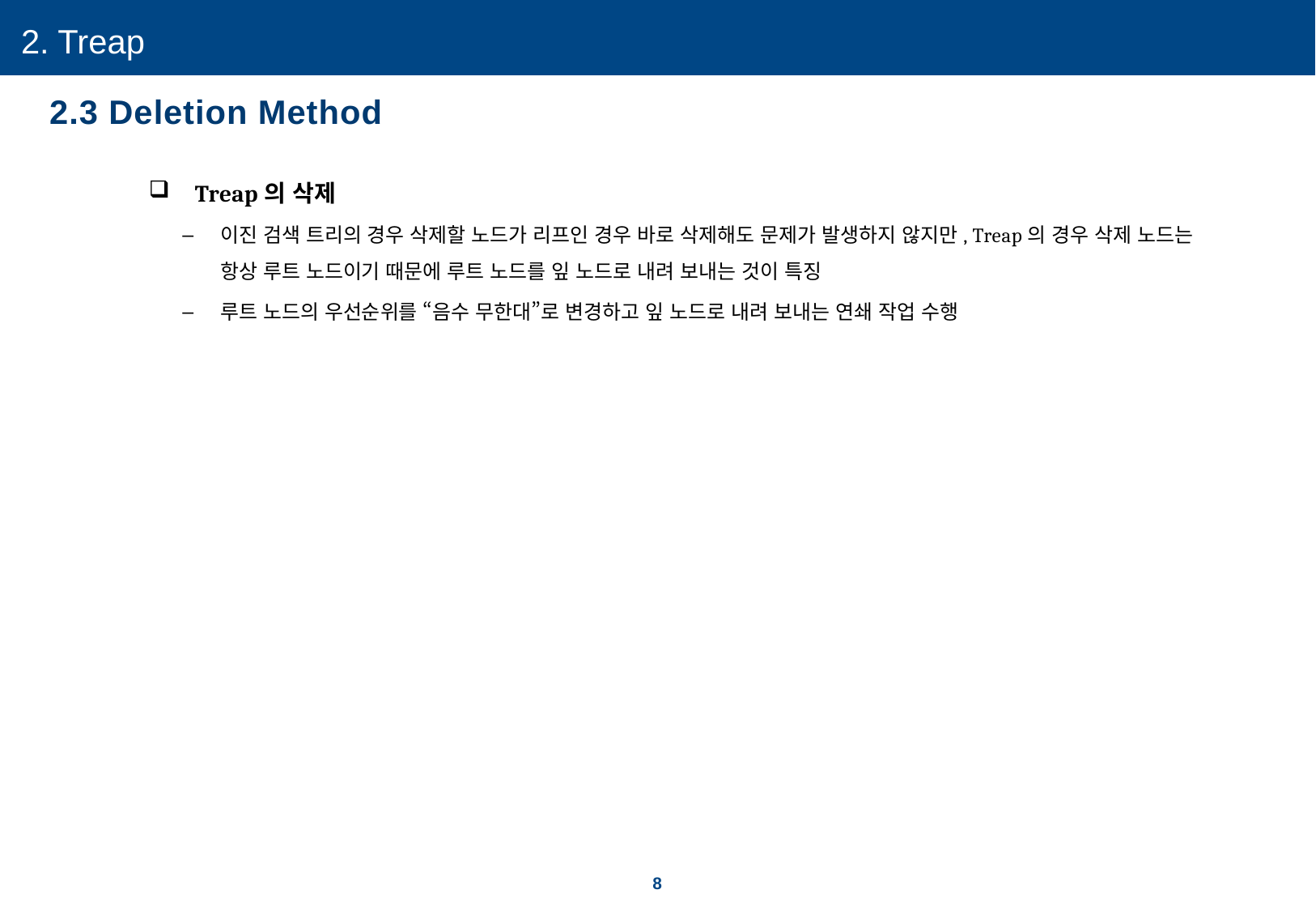

2. Treap
2.3 Deletion Method
Treap의 삭제
이진 검색 트리의 경우 삭제할 노드가 리프인 경우 바로 삭제해도 문제가 발생하지 않지만, Treap의 경우 삭제 노드는 항상 루트 노드이기 때문에 루트 노드를 잎 노드로 내려 보내는 것이 특징
루트 노드의 우선순위를 “음수 무한대”로 변경하고 잎 노드로 내려 보내는 연쇄 작업 수행
8